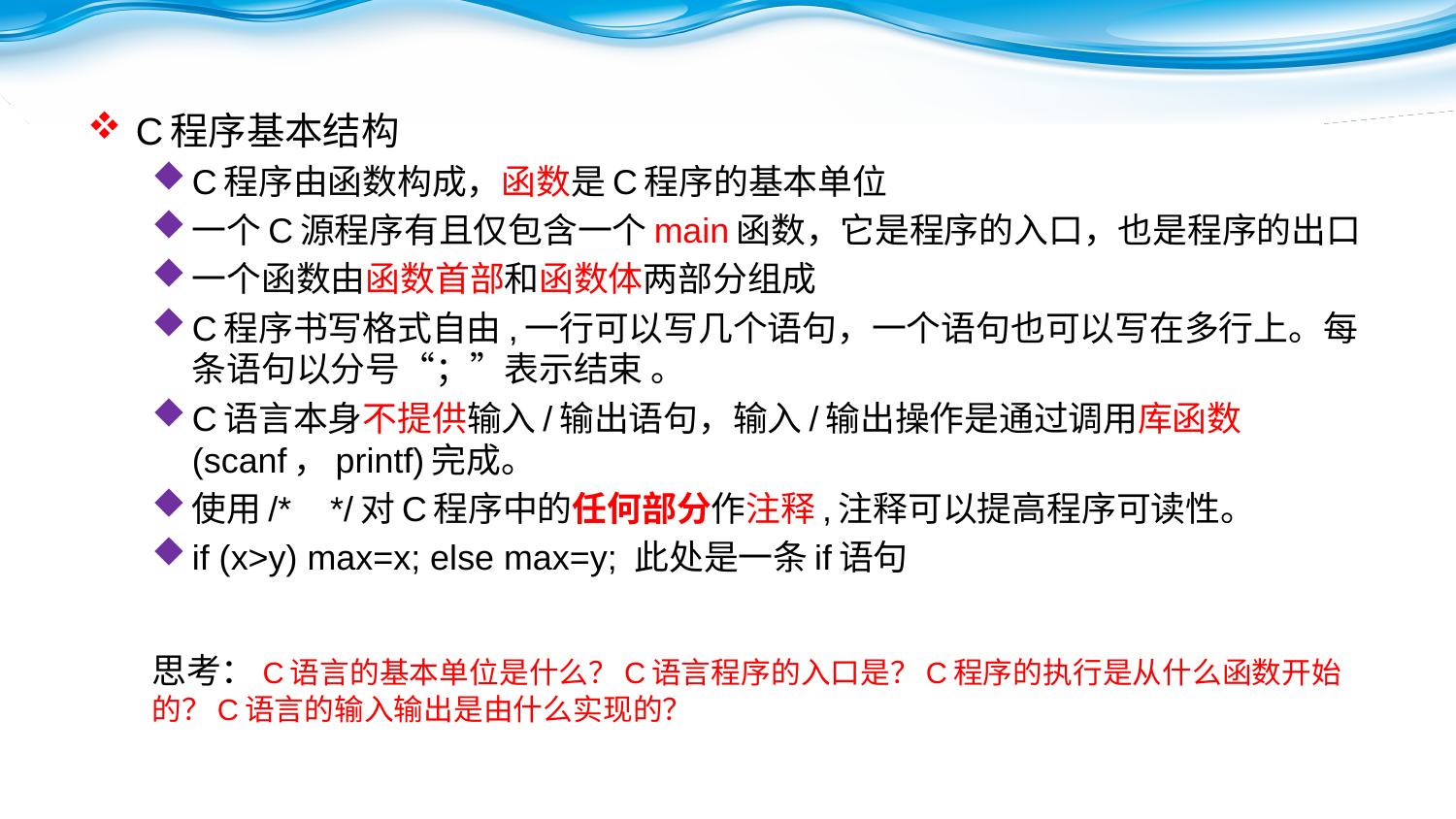

C程序基本结构
C程序由函数构成，函数是C程序的基本单位
一个C源程序有且仅包含一个main函数，它是程序的入口，也是程序的出口
一个函数由函数首部和函数体两部分组成
C程序书写格式自由,一行可以写几个语句，一个语句也可以写在多行上。每条语句以分号“；”表示结束 。
C语言本身不提供输入/输出语句，输入/输出操作是通过调用库函数(scanf，printf)完成。
使用/*    */对C程序中的任何部分作注释,注释可以提高程序可读性。
if (x>y) max=x; else max=y; 此处是一条if语句

思考：C语言的基本单位是什么？C语言程序的入口是？C程序的执行是从什么函数开始的？C语言的输入输出是由什么实现的？